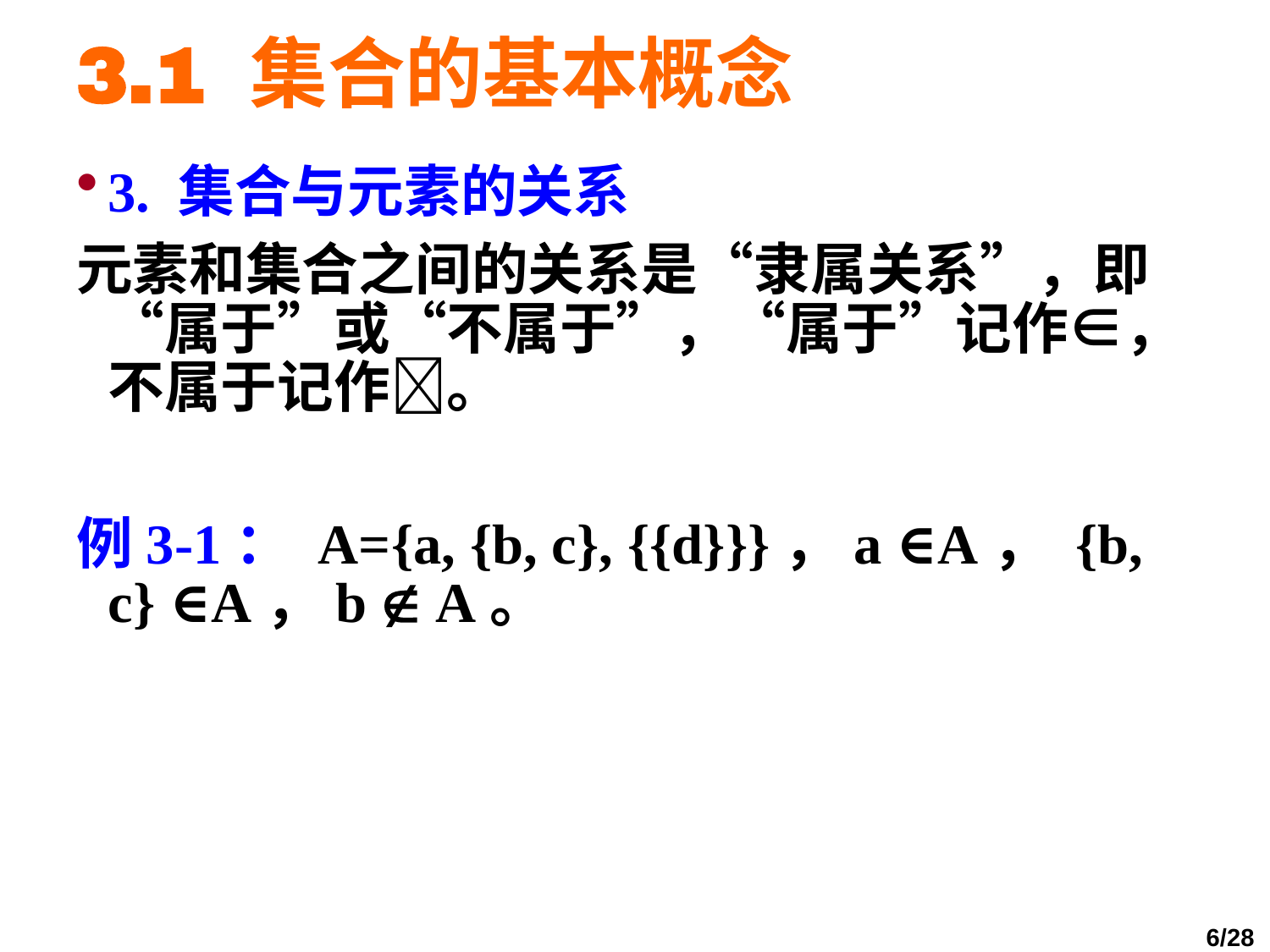

# 3.1 集合的基本概念
3. 集合与元素的关系
元素和集合之间的关系是“隶属关系”，即“属于”或“不属于”，“属于”记作∈，不属于记作∉。

例3-1： A={a, {b, c}, {{d}}}，a ∈A， {b, c} ∈A，b ∉ A。